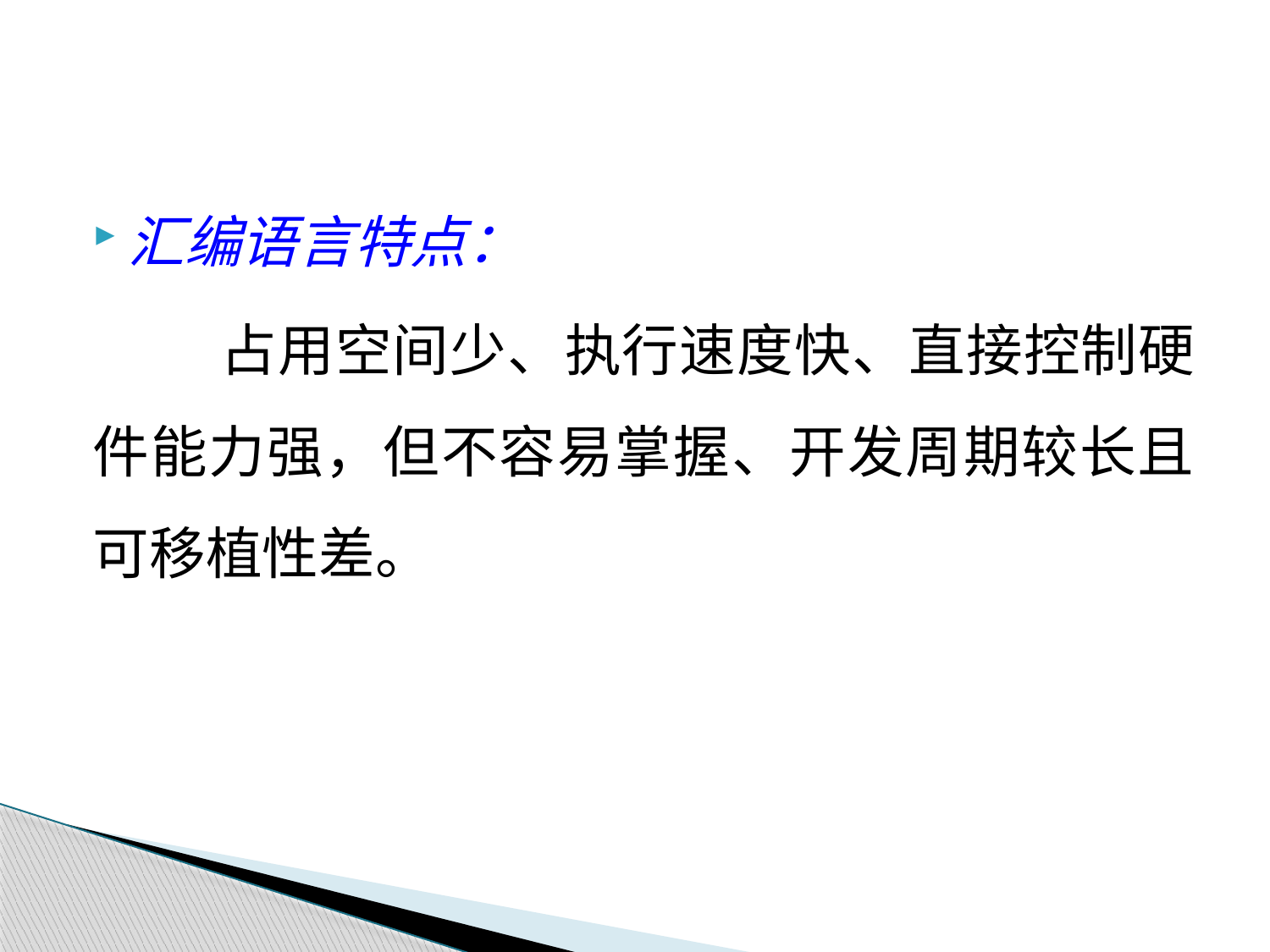

汇编语言特点：
	占用空间少、执行速度快、直接控制硬件能力强，但不容易掌握、开发周期较长且可移植性差。